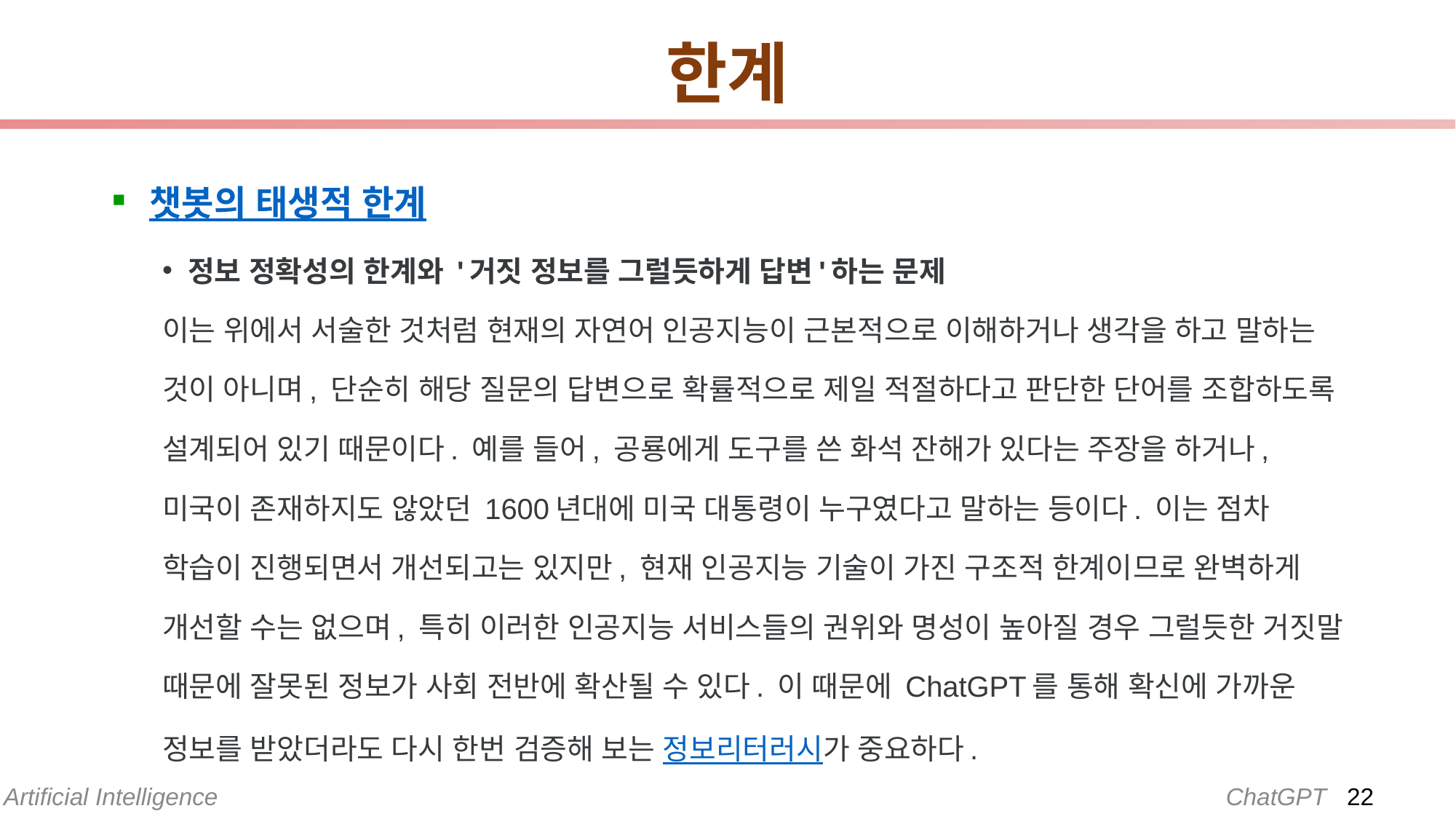

# 한계
챗봇의 태생적 한계
정보 정확성의 한계와 '거짓 정보를 그럴듯하게 답변'하는 문제
이는 위에서 서술한 것처럼 현재의 자연어 인공지능이 근본적으로 이해하거나 생각을 하고 말하는 것이 아니며, 단순히 해당 질문의 답변으로 확률적으로 제일 적절하다고 판단한 단어를 조합하도록 설계되어 있기 때문이다. 예를 들어, 공룡에게 도구를 쓴 화석 잔해가 있다는 주장을 하거나, 미국이 존재하지도 않았던 1600년대에 미국 대통령이 누구였다고 말하는 등이다. 이는 점차 학습이 진행되면서 개선되고는 있지만, 현재 인공지능 기술이 가진 구조적 한계이므로 완벽하게 개선할 수는 없으며, 특히 이러한 인공지능 서비스들의 권위와 명성이 높아질 경우 그럴듯한 거짓말 때문에 잘못된 정보가 사회 전반에 확산될 수 있다. 이 때문에 ChatGPT를 통해 확신에 가까운 정보를 받았더라도 다시 한번 검증해 보는 정보리터러시가 중요하다.